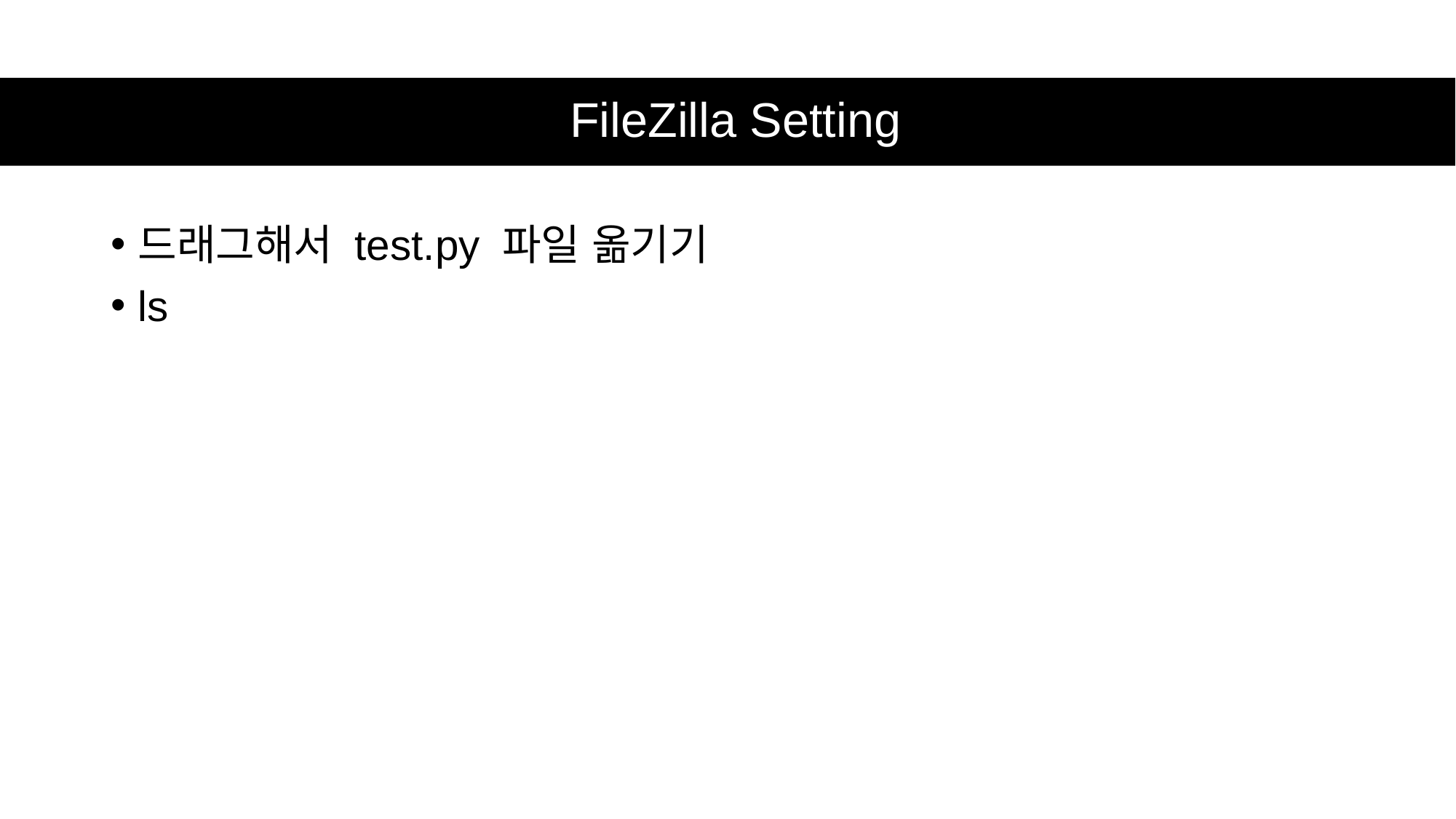

# FileZilla Setting

드래그해서 test.py 파일 옮기기
ls